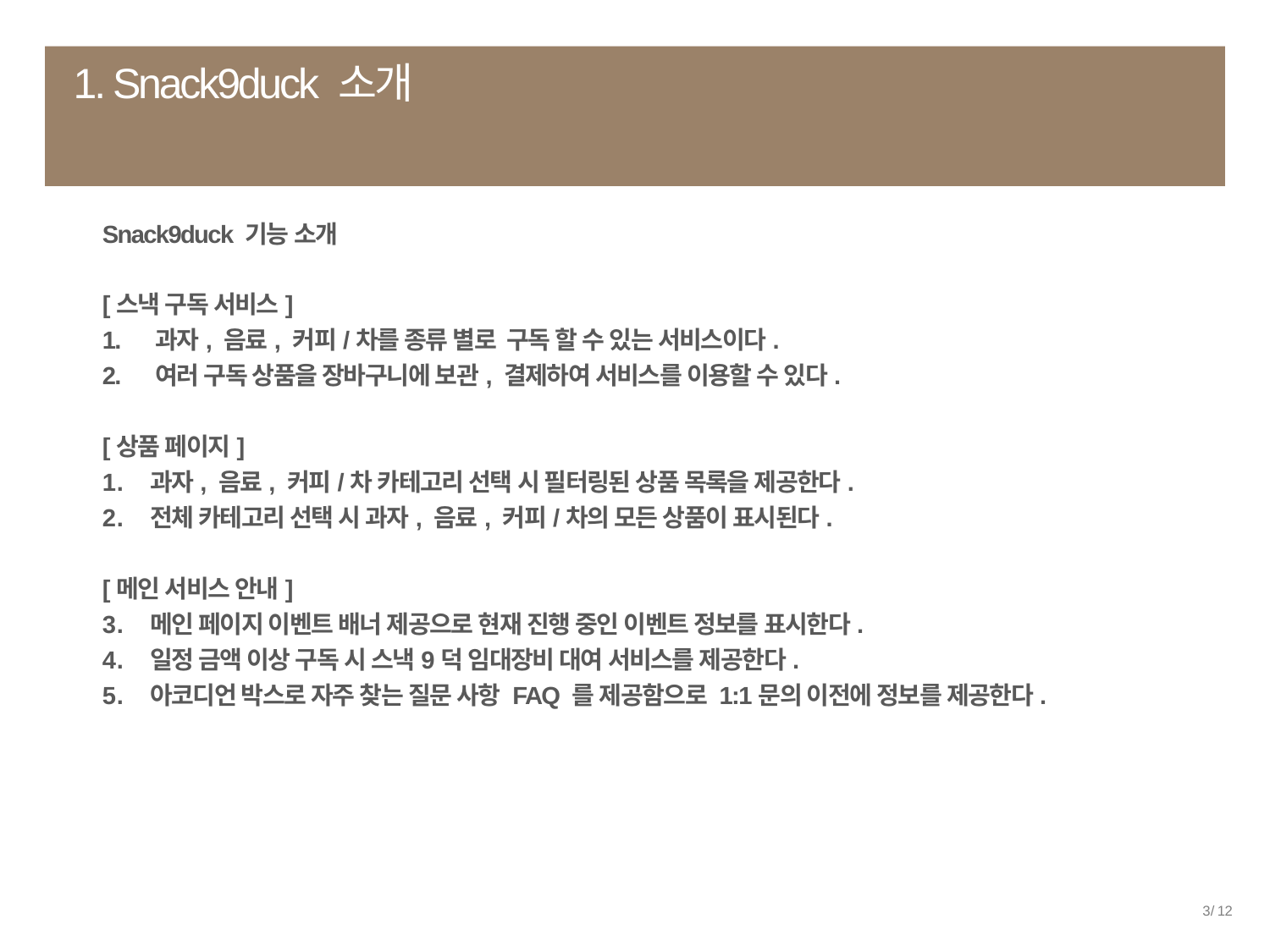

# 1. Snack9duck 소개
Snack9duck 기능 소개

[스낵 구독 서비스]
1.     과자, 음료, 커피/차를 종류 별로  구독 할 수 있는 서비스이다.
2.     여러 구독 상품을 장바구니에 보관, 결제하여 서비스를 이용할 수 있다.

[상품 페이지]
과자, 음료, 커피/차 카테고리 선택 시 필터링된 상품 목록을 제공한다.
전체 카테고리 선택 시 과자, 음료, 커피/차의 모든 상품이 표시된다.

[메인 서비스 안내]
메인 페이지 이벤트 배너 제공으로 현재 진행 중인 이벤트 정보를 표시한다.
일정 금액 이상 구독 시 스낵9덕 임대장비 대여 서비스를 제공한다.
아코디언 박스로 자주 찾는 질문 사항 FAQ 를 제공함으로 1:1문의 이전에 정보를 제공한다.

3/ 12